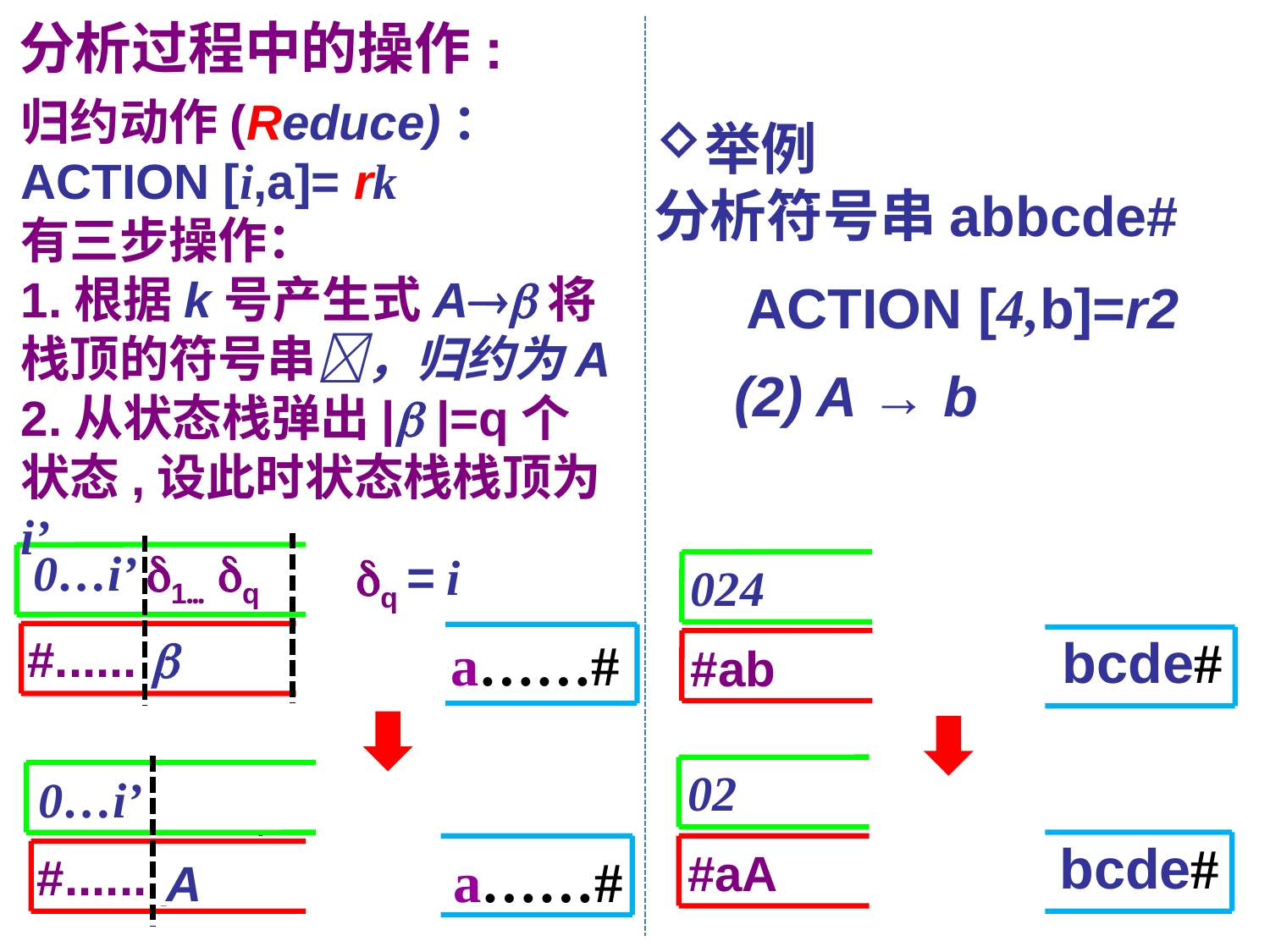

分析过程中的操作:
归约动作(Reduce)：
ACTION [i,a]= rk
有三步操作：
1.根据k号产生式A→β将
栈顶的符号串β，归约为A
2.从状态栈弹出|β |=q个
状态,设此时状态栈栈顶为i’
举例
分析符号串abbcde#

ACTION [4,b]=r2
(2) A → b

0…i’ δ1… δq
δq = i
024

bcde#
#...... β
a……#
#ab

02

0…i’ δ1… δq

bcde#
#aA
a……#
#...... β
A